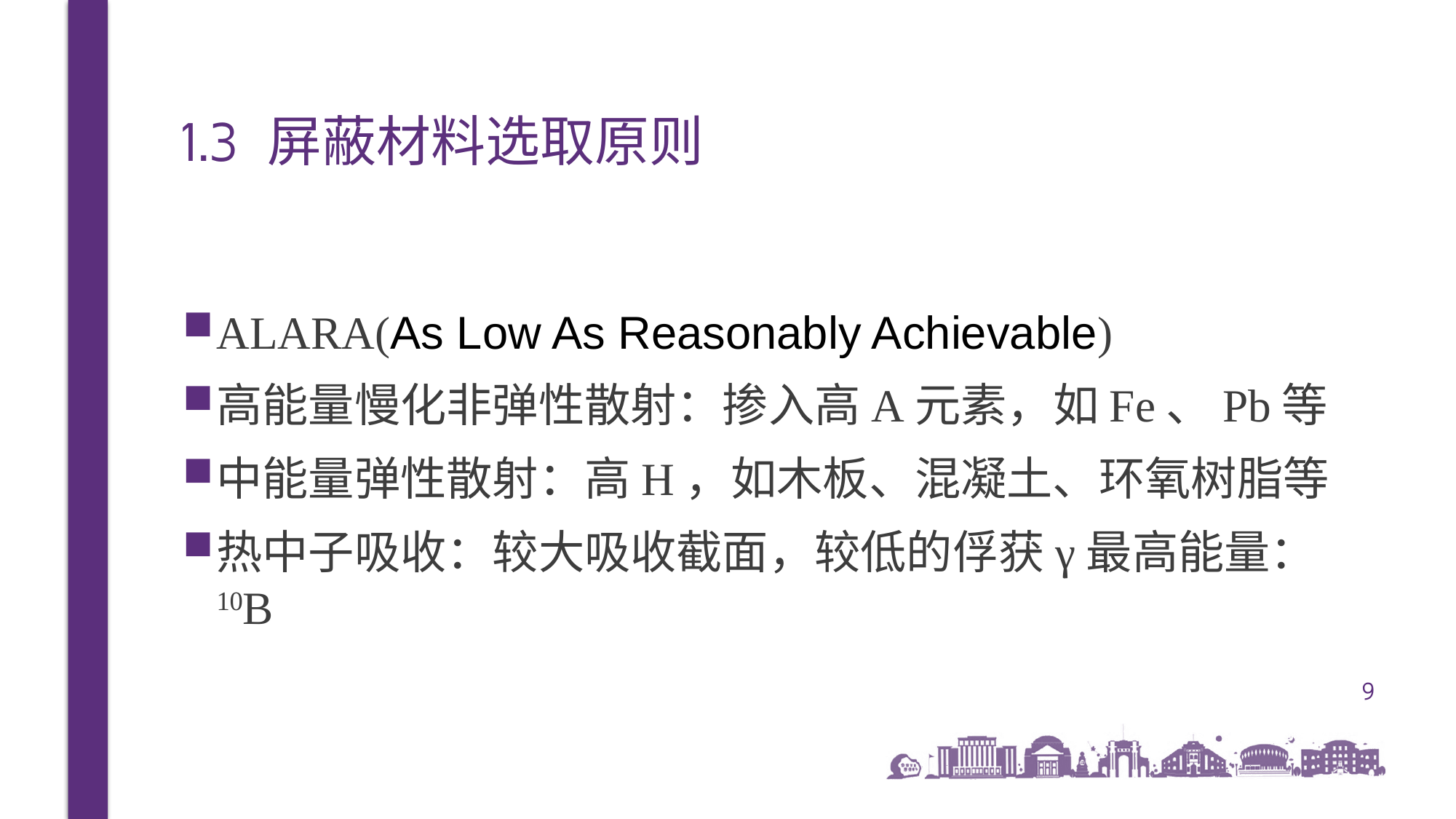

# 1.3 屏蔽材料选取原则
ALARA(As Low As Reasonably Achievable)
高能量慢化非弹性散射：掺入高A元素，如Fe、Pb等
中能量弹性散射：高H，如木板、混凝土、环氧树脂等
热中子吸收：较大吸收截面，较低的俘获γ最高能量： 10B
9